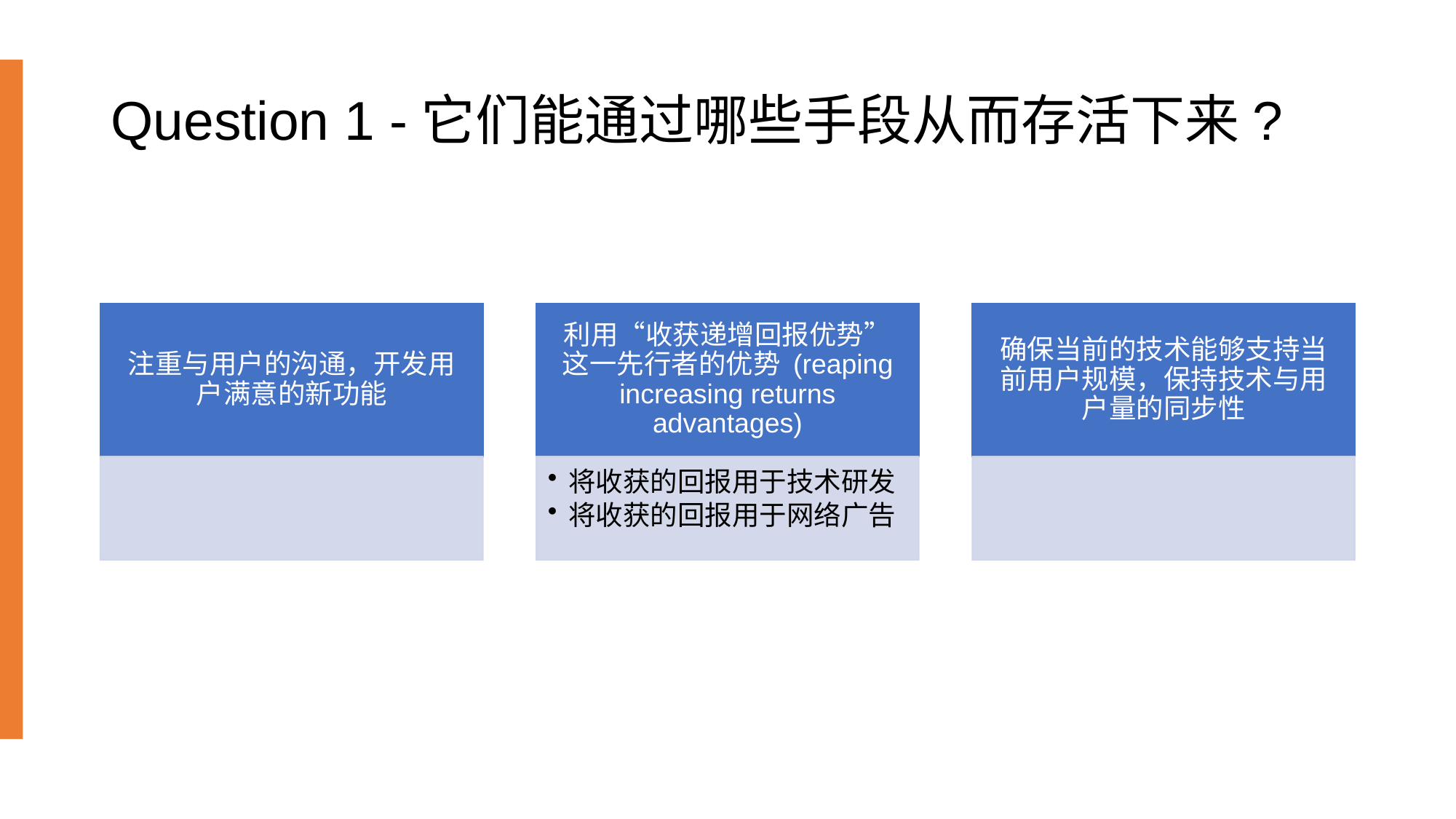

# Question 1 -它们能通过哪些手段从而存活下来?
注重与用户的沟通，开发用户满意的新功能
利用“收获递增回报优势”这一先行者的优势 (reaping increasing returns advantages)
将收获的回报用于技术研发
将收获的回报用于网络广告
确保当前的技术能够支持当前用户规模，保持技术与用户量的同步性